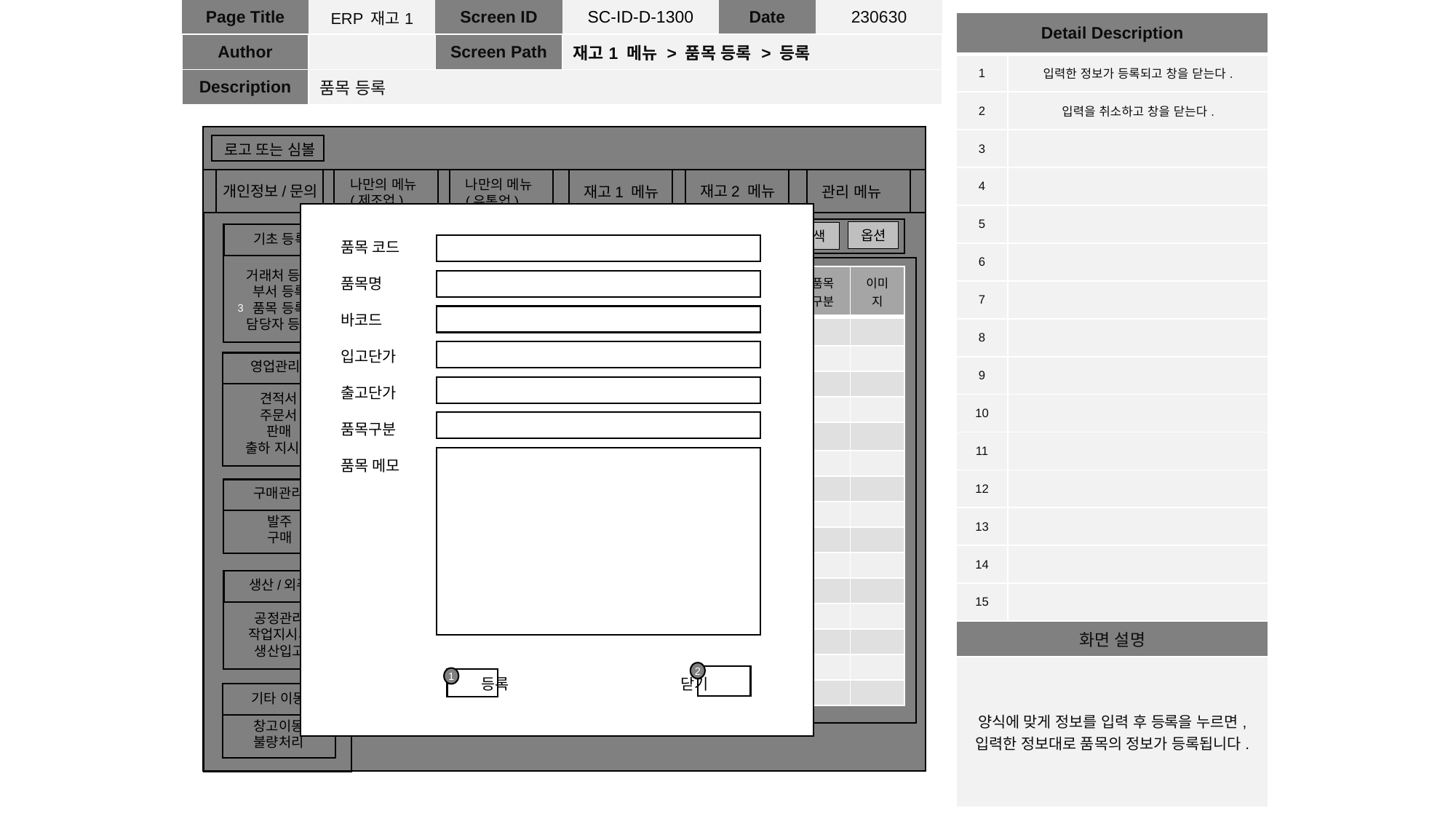

| Page Title | ERP 재고1 | Screen ID | SC-ID-D-1300 | Date | 230630 |
| --- | --- | --- | --- | --- | --- |
| Author |  | Screen Path | 재고1 메뉴 > 품목 등록 > 등록 |  |  |
| Description | 품목 등록 |  |  |  |  |
| Detail Description |  |
| --- | --- |
| 1 | 입력한 정보가 등록되고 창을 닫는다. |
| 2 | 입력을 취소하고 창을 닫는다. |
| 3 |  |
| 4 |  |
| 5 |  |
| 6 |  |
| 7 |  |
| 8 |  |
| 9 |  |
| 10 |  |
| 11 |  |
| 12 |  |
| 13 |  |
| 14 |  |
| 15 |  |
| 화면 설명 |  |
| 양식에 맞게 정보를 입력 후 등록을 누르면, 입력한 정보대로 품목의 정보가 등록됩니다. |  |

로고 또는 심볼

나만의 메뉴(제조업)
나만의 메뉴(유통업)
재고2 메뉴
개인정보/문의
재고1 메뉴
관리 메뉴

옵션

검색
품목등록 리스트
거래처 리스트

기초 등록
품목 코드

품목명

바코드

입고단가

출고단가

품목구분

품목 메모

거래처 등록
부서 등록
품목 등록
담당자 등록
|  | 품목코드 | 품목명 | 그룹명 | 규격명 | 바코드 | 입고단가 | 출고단가 | 품목구분 | 이미지 |
| --- | --- | --- | --- | --- | --- | --- | --- | --- | --- |
|  |  |  |  |  |  |  |  |  |  |
|  |  |  |  |  |  |  |  |  |  |
|  |  |  |  |  |  |  |  |  |  |
|  |  |  |  |  |  |  |  |  |  |
|  |  |  |  |  |  |  |  |  |  |
|  |  |  |  |  |  |  |  |  |  |
|  |  |  |  |  |  |  |  |  |  |
|  |  |  |  |  |  |  |  |  |  |
|  |  |  |  |  |  |  |  |  |  |
|  |  |  |  |  |  |  |  |  |  |
|  |  |  |  |  |  |  |  |  |  |
|  |  |  |  |  |  |  |  |  |  |
|  |  |  |  |  |  |  |  |  |  |
|  |  |  |  |  |  |  |  |  |  |
|  |  |  |  |  |  |  |  |  |  |

3

영업관리

견적서
주문서
판매
출하 지시서

구매관리
발주
구매

생산/외주
공정관리
작업지시서
생산입고
3
2
1
2

1

                   등록                                         닫기

기타 이동
창고이동
불량처리